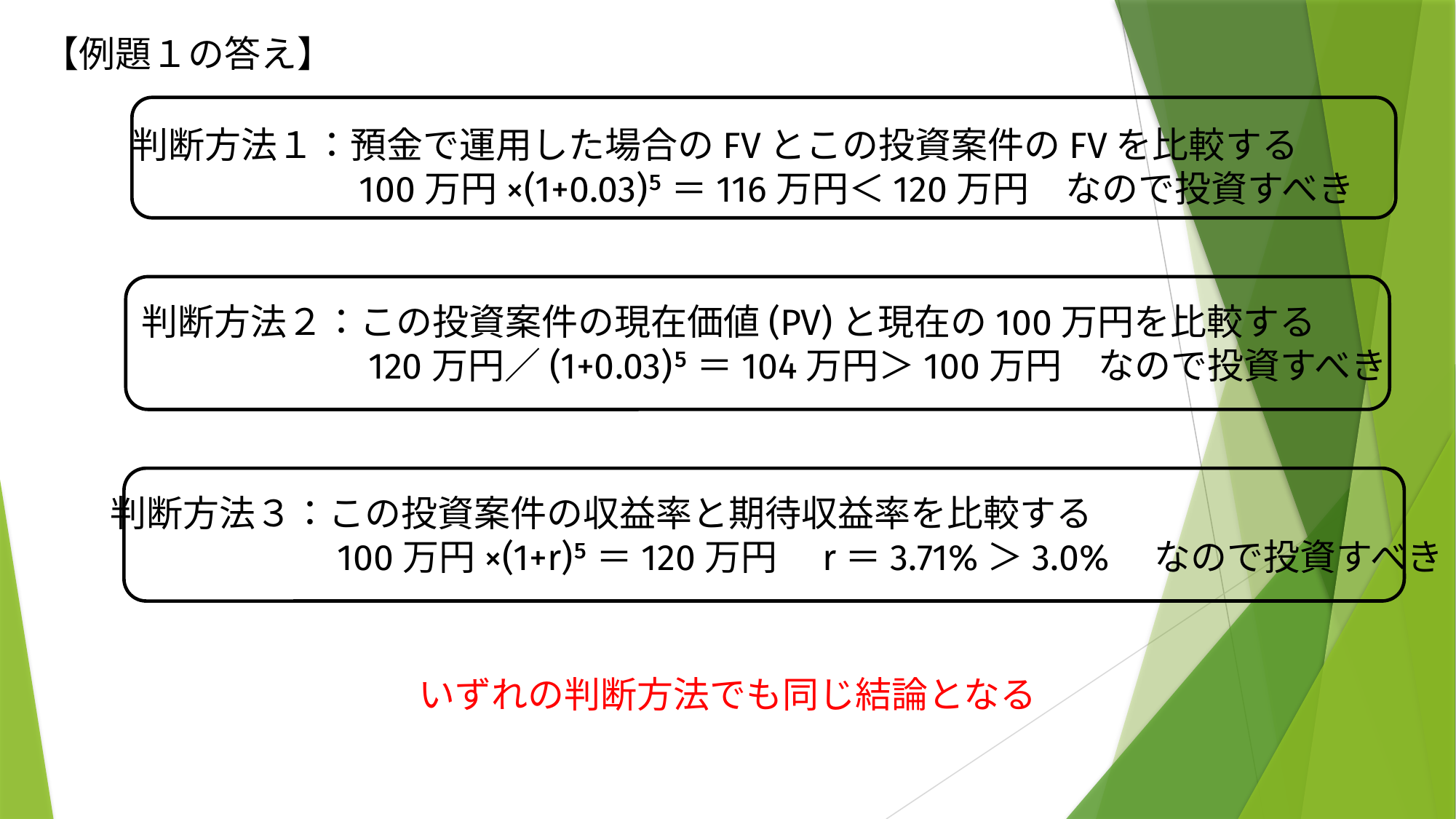

【例題１の答え】

判断方法１：預金で運用した場合のFVとこの投資案件のFVを比較する
　　　　　　100万円×(1+0.03)⁵＝116万円＜120万円　なので投資すべき

判断方法２：この投資案件の現在価値(PV)と現在の100万円を比較する
　　　　　　120万円／(1+0.03)⁵＝104万円＞100万円　なので投資すべき

判断方法３：この投資案件の収益率と期待収益率を比較する
　　　　　　100万円×(1+r)⁵＝120万円　r＝3.71%＞3.0%　なので投資すべき
いずれの判断方法でも同じ結論となる